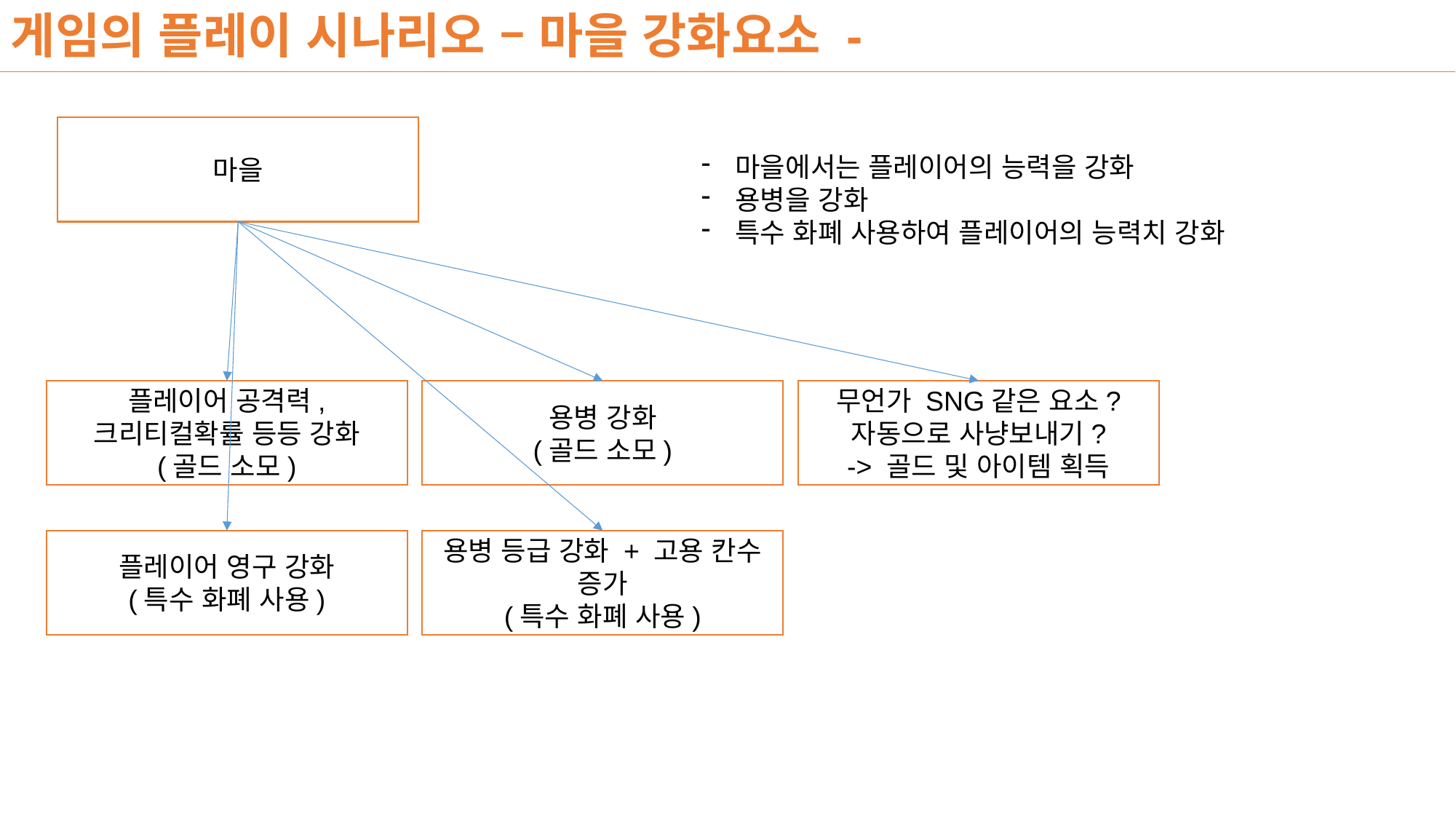

게임의 플레이 시나리오 – 마을 강화요소 -
마을
마을에서는 플레이어의 능력을 강화
용병을 강화
특수 화폐 사용하여 플레이어의 능력치 강화
플레이어 공격력, 크리티컬확률 등등 강화
(골드 소모)
용병 강화
(골드 소모)
무언가 SNG같은 요소?
자동으로 사냥보내기?
-> 골드 및 아이템 획득
플레이어 영구 강화
(특수 화폐 사용)
용병 등급 강화 + 고용 칸수 증가
(특수 화폐 사용)